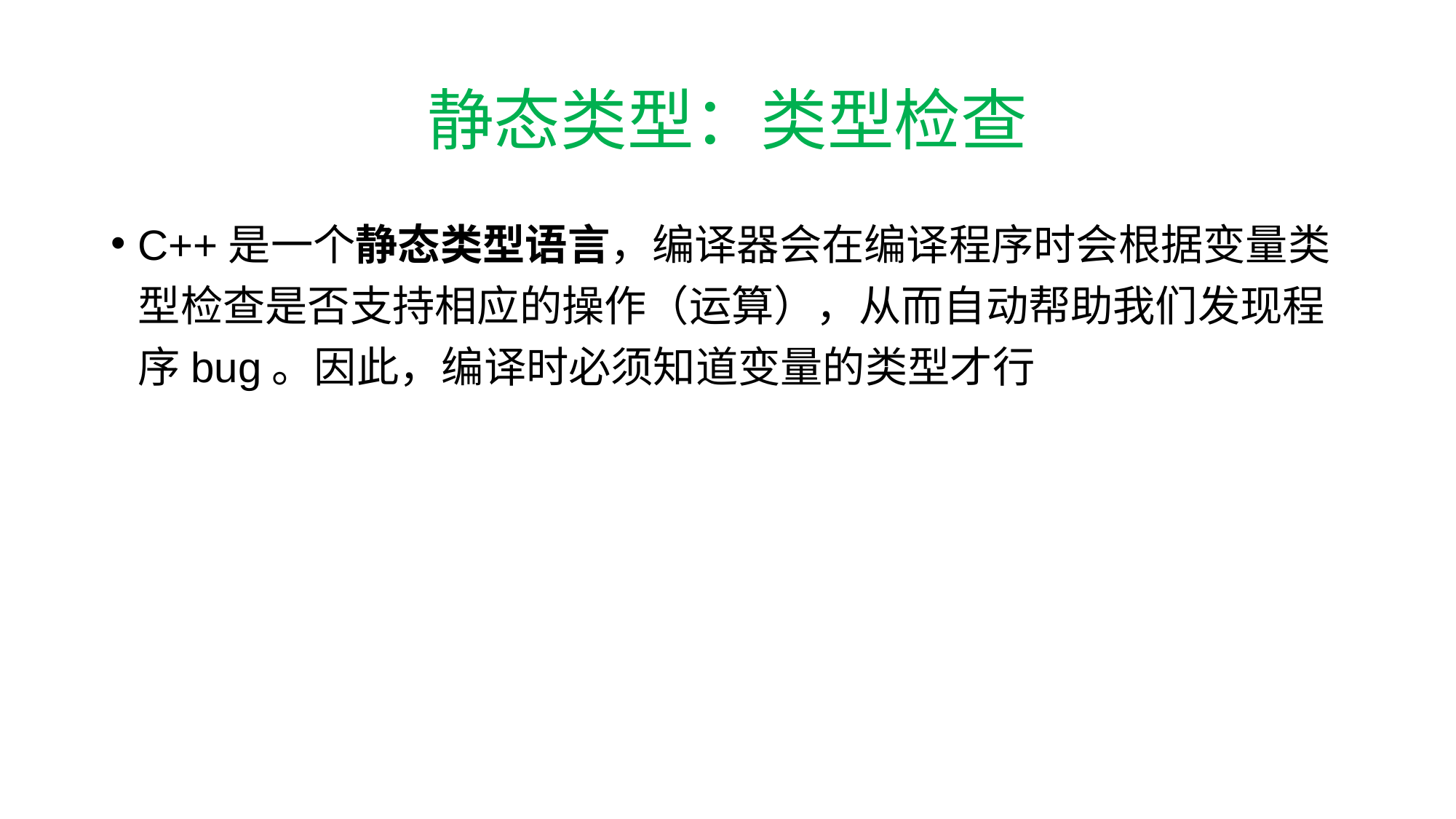

# 静态类型：类型检查
C++是一个静态类型语言，编译器会在编译程序时会根据变量类型检查是否支持相应的操作（运算），从而自动帮助我们发现程序bug。因此，编译时必须知道变量的类型才行